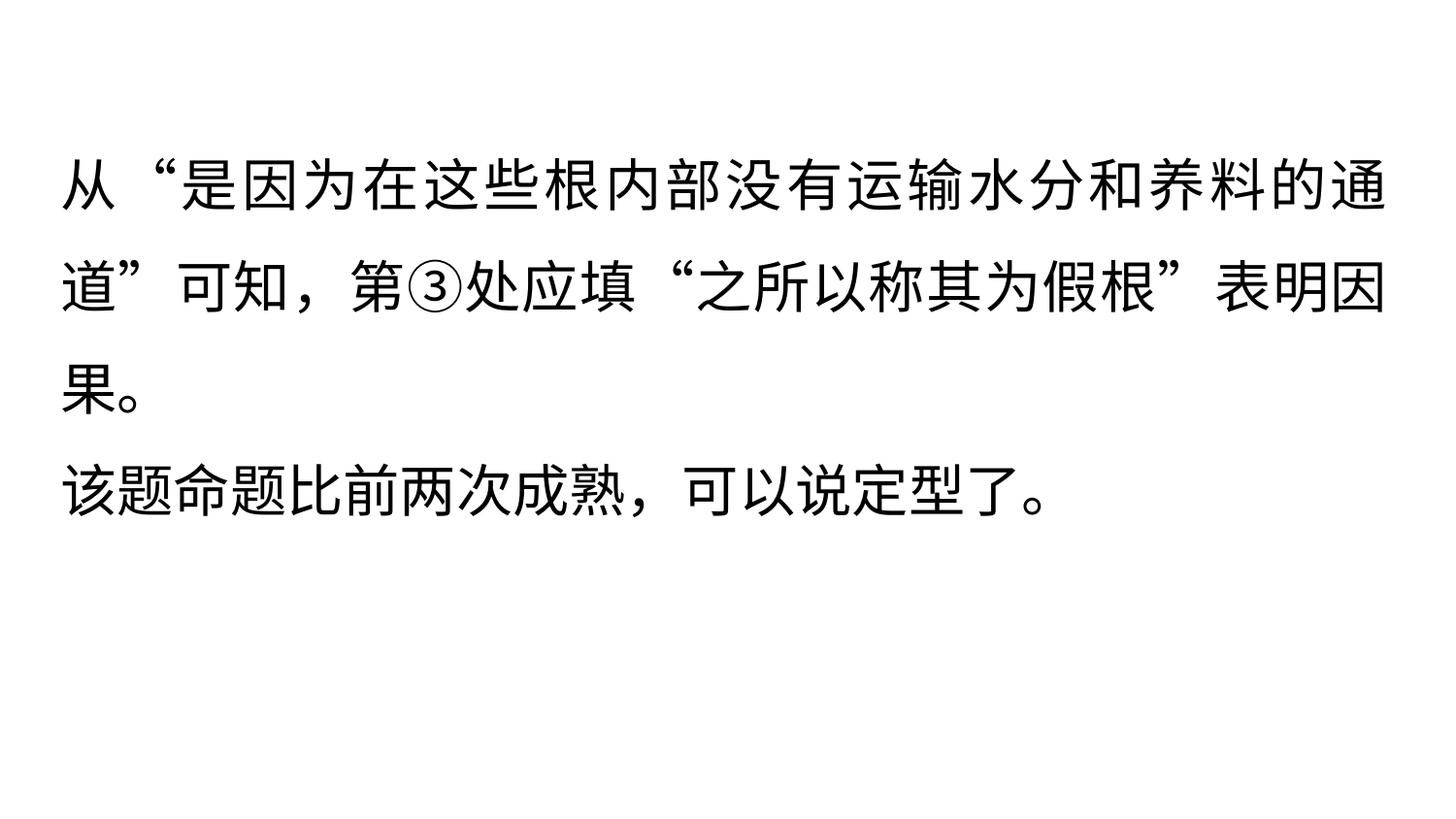

从“是因为在这些根内部没有运输水分和养料的通道”可知，第③处应填“之所以称其为假根”表明因果。
该题命题比前两次成熟，可以说定型了。